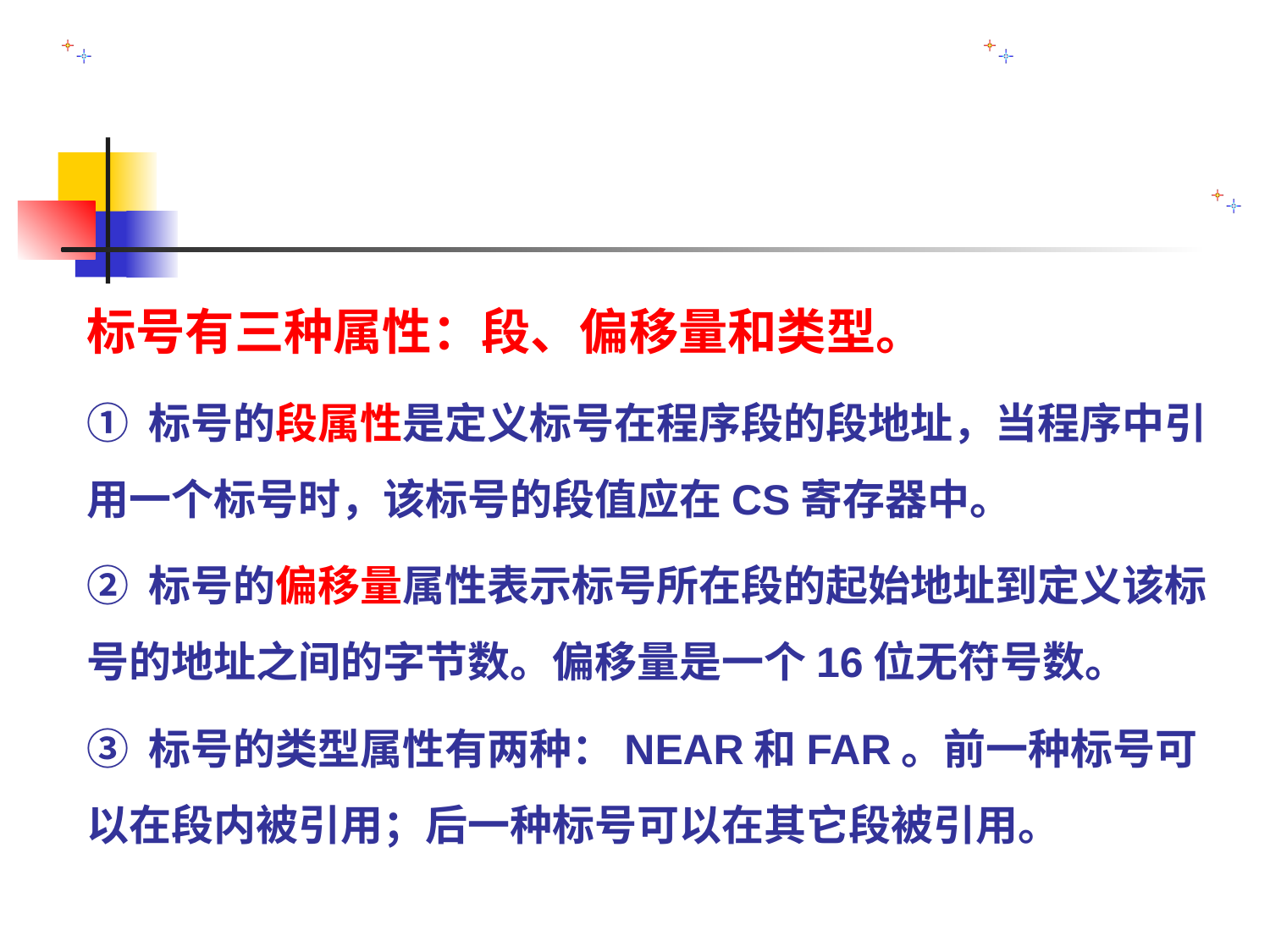

标号有三种属性：段、偏移量和类型。
① 标号的段属性是定义标号在程序段的段地址，当程序中引用一个标号时，该标号的段值应在CS寄存器中。
② 标号的偏移量属性表示标号所在段的起始地址到定义该标号的地址之间的字节数。偏移量是一个16位无符号数。
③ 标号的类型属性有两种：NEAR和FAR。前一种标号可以在段内被引用；后一种标号可以在其它段被引用。

15